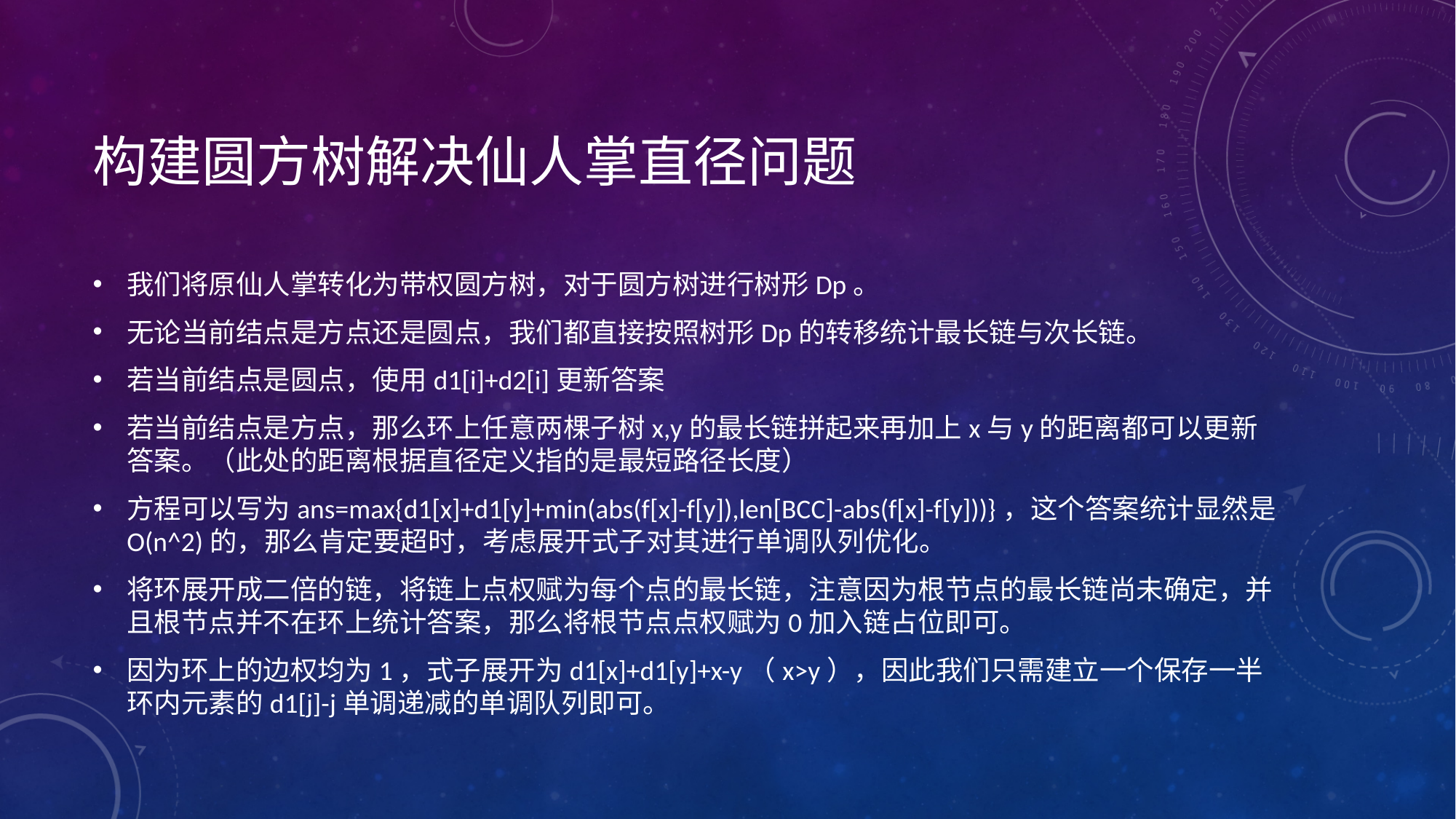

# 构建圆方树解决仙人掌直径问题
我们将原仙人掌转化为带权圆方树，对于圆方树进行树形Dp。
无论当前结点是方点还是圆点，我们都直接按照树形Dp的转移统计最长链与次长链。
若当前结点是圆点，使用d1[i]+d2[i]更新答案
若当前结点是方点，那么环上任意两棵子树x,y的最长链拼起来再加上x与y的距离都可以更新答案。（此处的距离根据直径定义指的是最短路径长度）
方程可以写为ans=max{d1[x]+d1[y]+min(abs(f[x]-f[y]),len[BCC]-abs(f[x]-f[y]))}，这个答案统计显然是O(n^2)的，那么肯定要超时，考虑展开式子对其进行单调队列优化。
将环展开成二倍的链，将链上点权赋为每个点的最长链，注意因为根节点的最长链尚未确定，并且根节点并不在环上统计答案，那么将根节点点权赋为0加入链占位即可。
因为环上的边权均为1，式子展开为d1[x]+d1[y]+x-y（x>y），因此我们只需建立一个保存一半环内元素的d1[j]-j单调递减的单调队列即可。